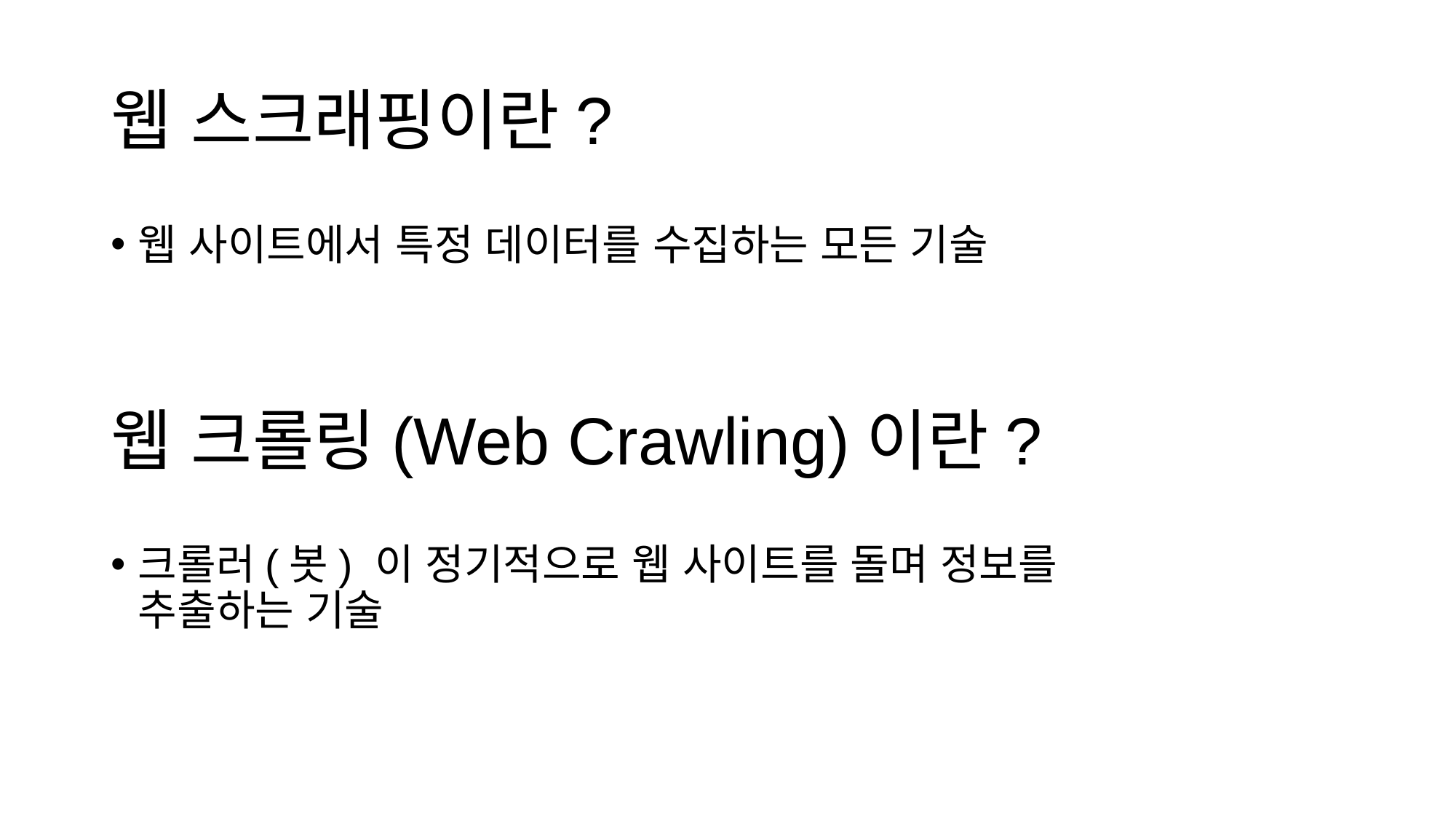

# 웹 스크래핑이란?
웹 사이트에서 특정 데이터를 수집하는 모든 기술

웹 크롤링(Web Crawling)이란?
크롤러(봇) 이 정기적으로 웹 사이트를 돌며 정보를 추출하는 기술